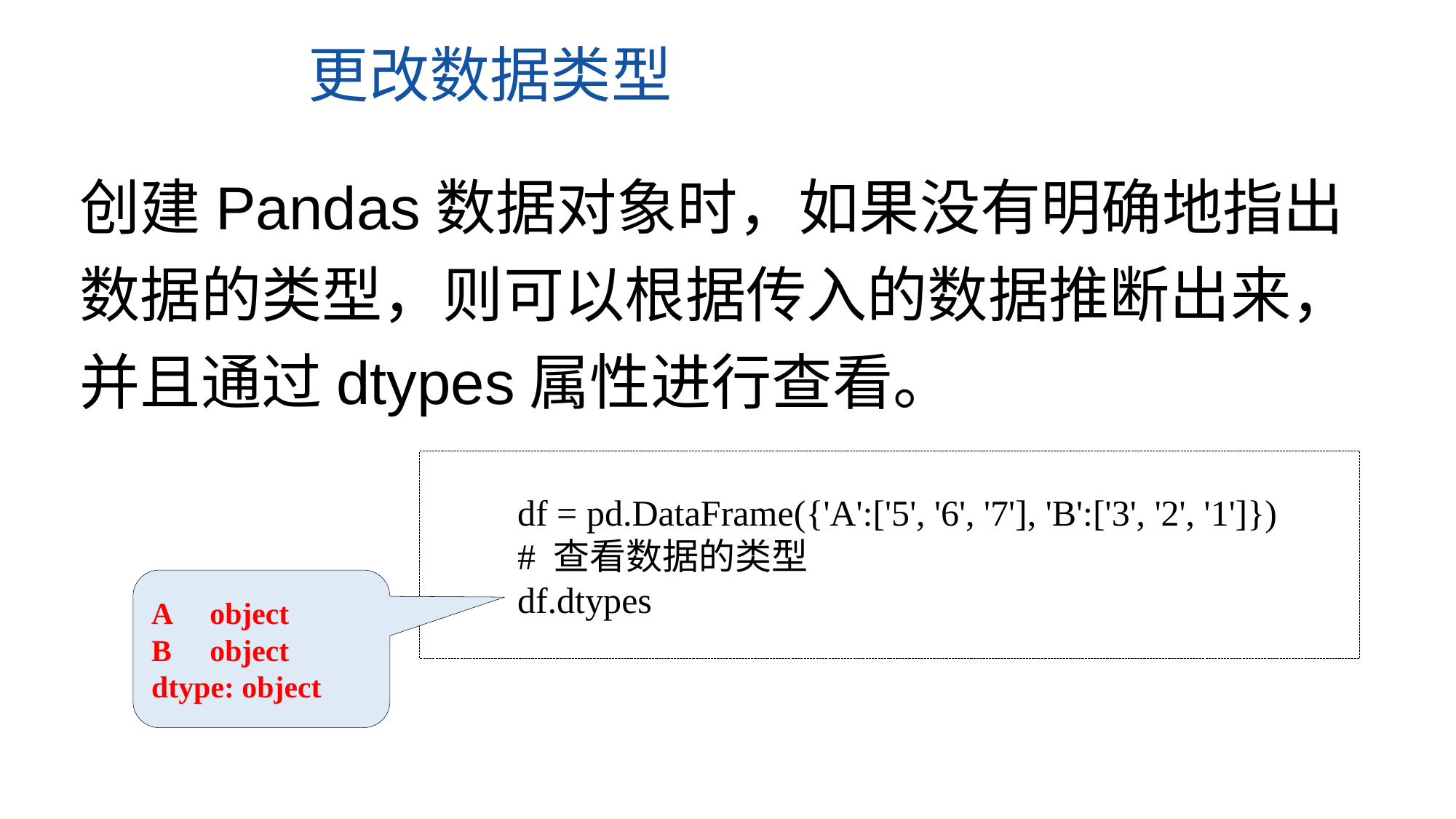

更改数据类型
创建Pandas数据对象时，如果没有明确地指出数据的类型，则可以根据传入的数据推断出来，并且通过dtypes属性进行查看。

df = pd.DataFrame({'A':['5', '6', '7'], 'B':['3', '2', '1']})
# 查看数据的类型
df.dtypes
A     object
B     object
dtype: object